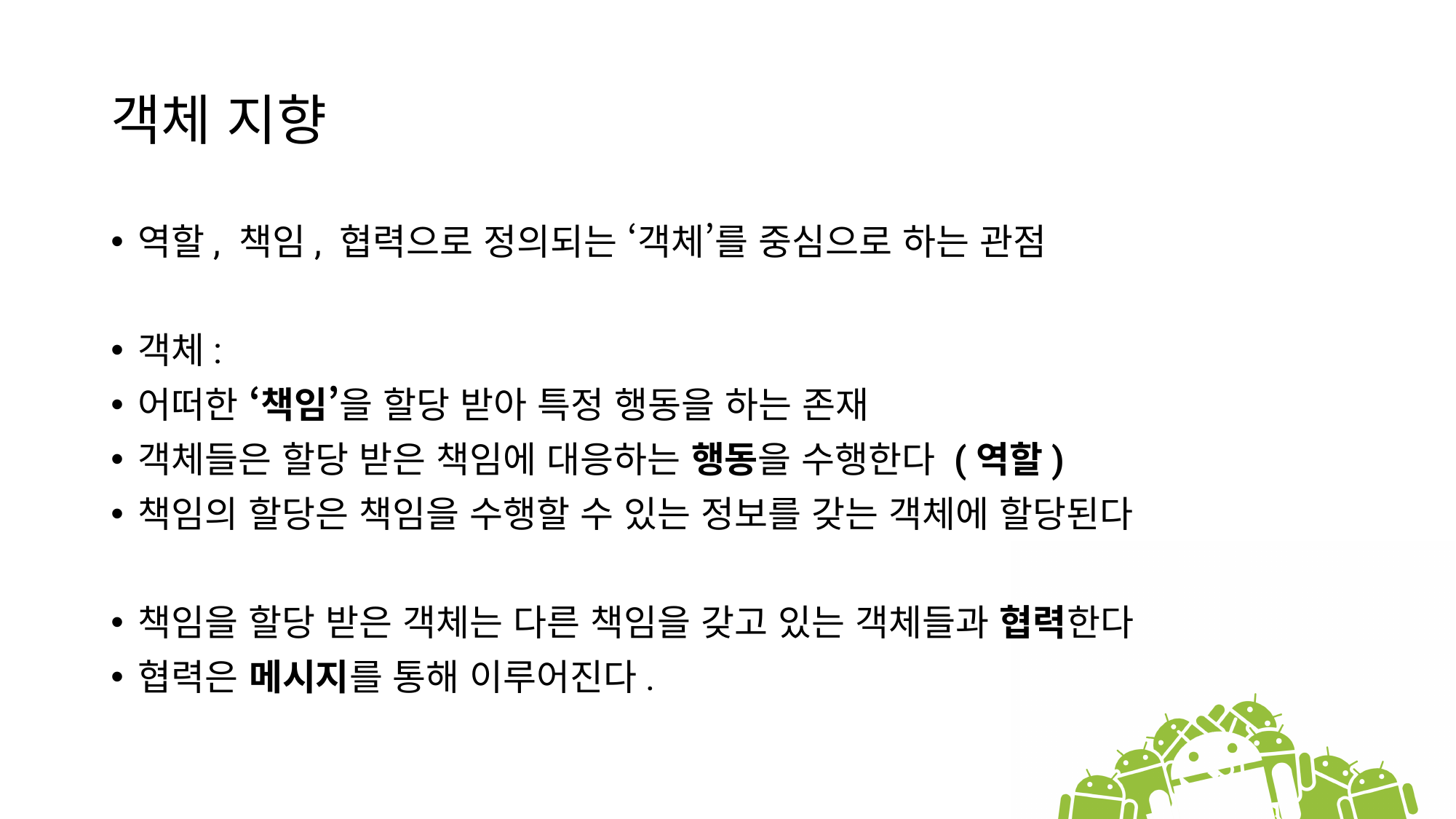

# 객체 지향
역할, 책임, 협력으로 정의되는 ‘객체’를 중심으로 하는 관점

객체:
어떠한 ‘책임’을 할당 받아 특정 행동을 하는 존재
객체들은 할당 받은 책임에 대응하는 행동을 수행한다 (역할)
책임의 할당은 책임을 수행할 수 있는 정보를 갖는 객체에 할당된다

책임을 할당 받은 객체는 다른 책임을 갖고 있는 객체들과 협력한다
협력은 메시지를 통해 이루어진다.